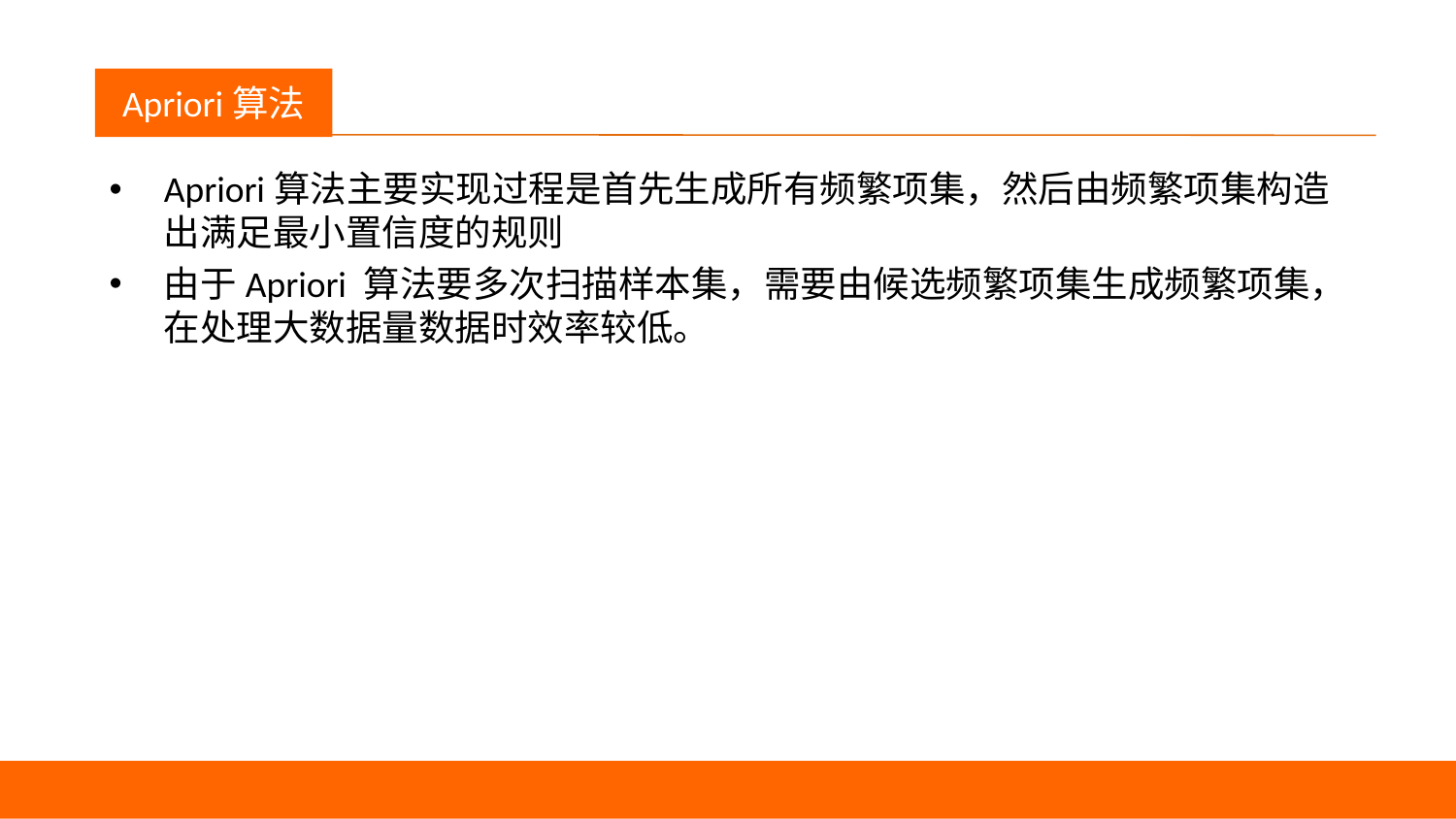

议程
Apriori算法

Apriori算法主要实现过程是首先生成所有频繁项集，然后由频繁项集构造出满足最小置信度的规则
由于Apriori 算法要多次扫描样本集，需要由候选频繁项集生成频繁项集，在处理大数据量数据时效率较低。